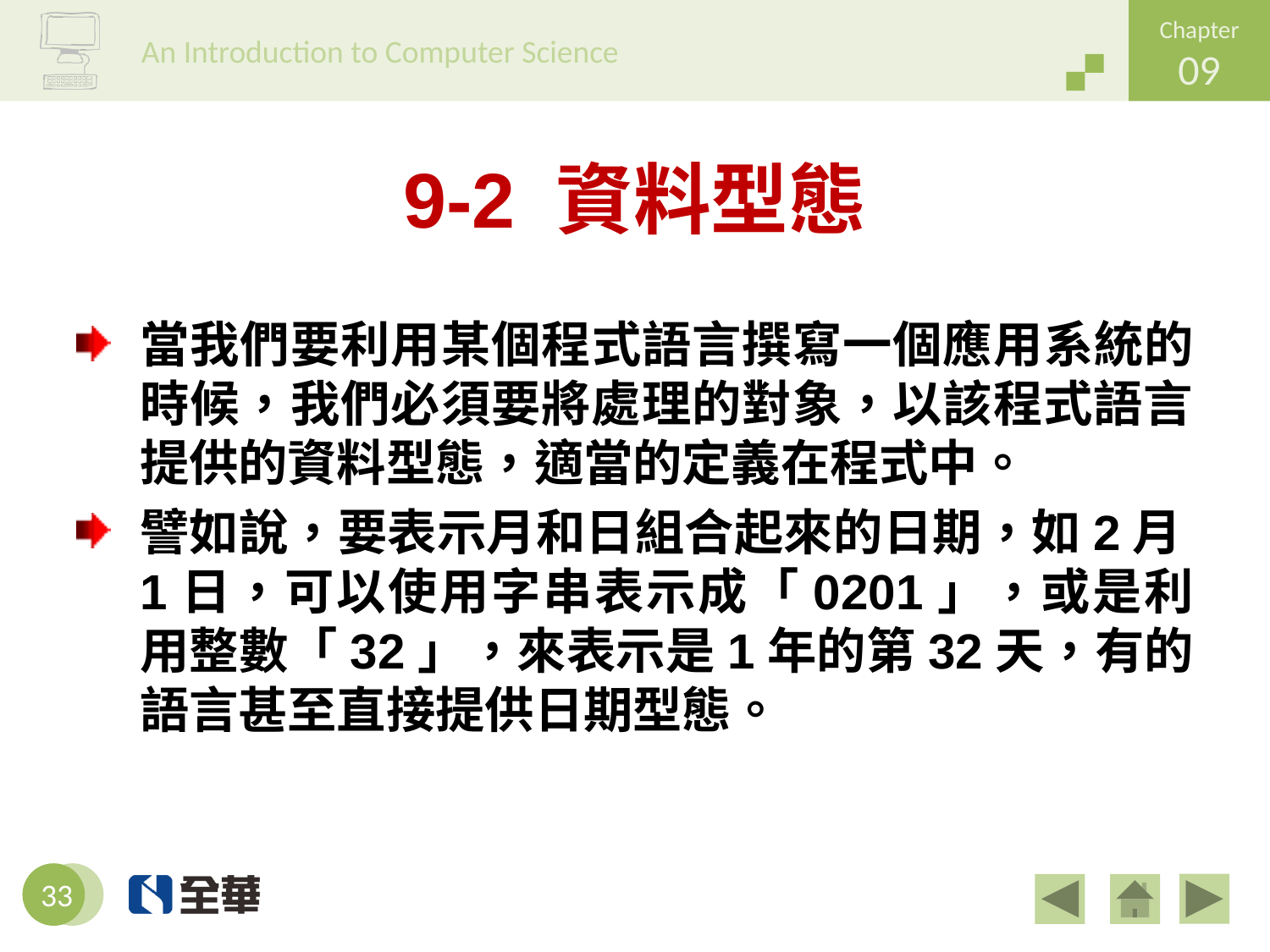

# 9-2 資料型態
當我們要利用某個程式語言撰寫一個應用系統的時候，我們必須要將處理的對象，以該程式語言提供的資料型態，適當的定義在程式中。
譬如說，要表示月和日組合起來的日期，如2月1日，可以使用字串表示成「0201」，或是利用整數「32」，來表示是1年的第32天，有的語言甚至直接提供日期型態。